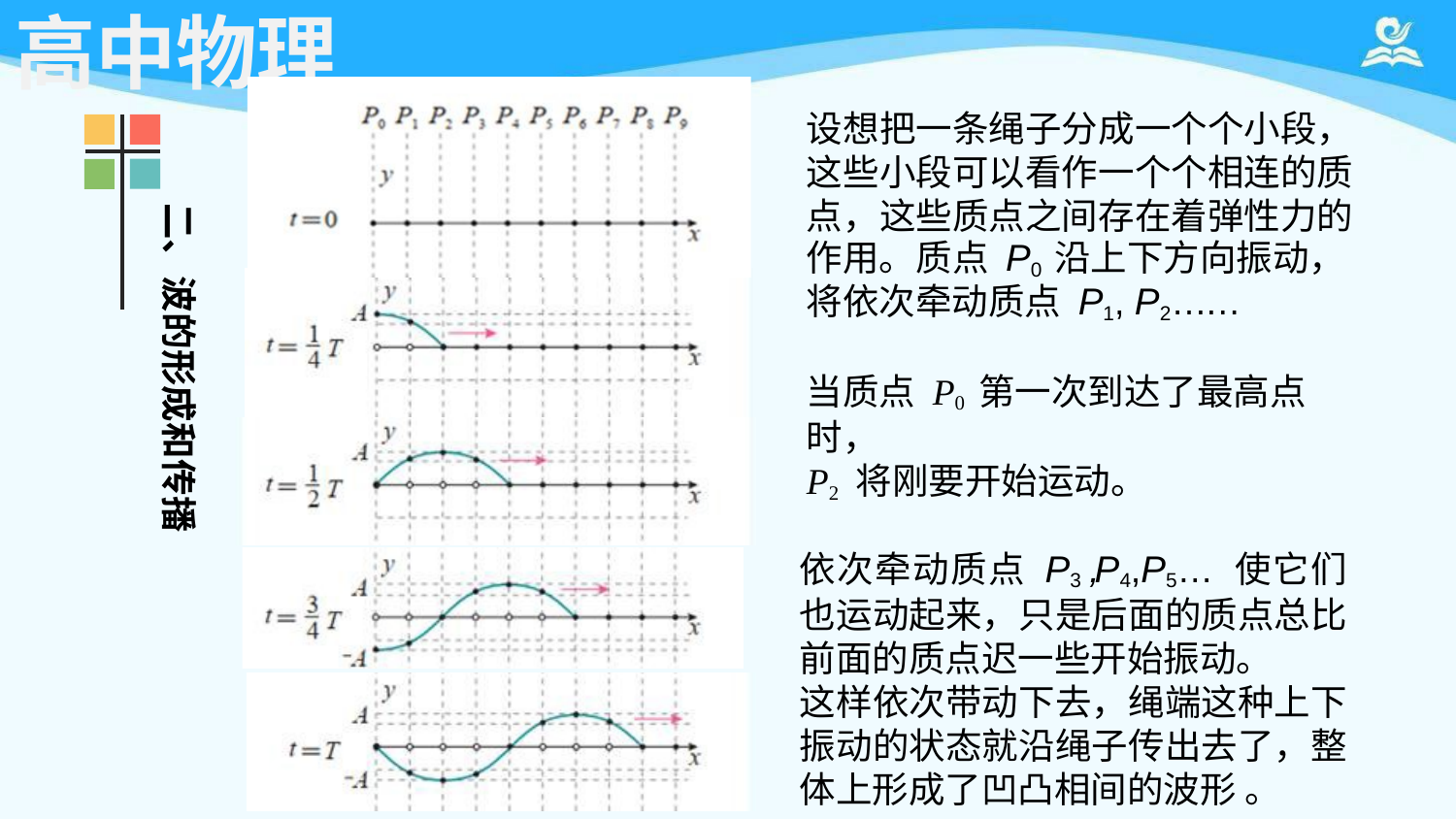

# 高中物理

设想把一条绳子分成一个个小段， 这些小段可以看作一个个相连的质 点，这些质点之间存在着弹性力的 作用。质点 P0 沿上下方向振动，  将依次牵动质点 P1, P2……

当质点 P0 第一次到达了最高点时，
P2 将刚要开始运动。

依次牵动质点 P3 ,P4,P5… 使它们 也运动起来，只是后面的质点总比 前面的质点迟一些开始振动。
这样依次带动下去，绳端这种上下 振动的状态就沿绳子传出去了，整 体上形成了凹凸相间的波形 。

二、波的形成和传播